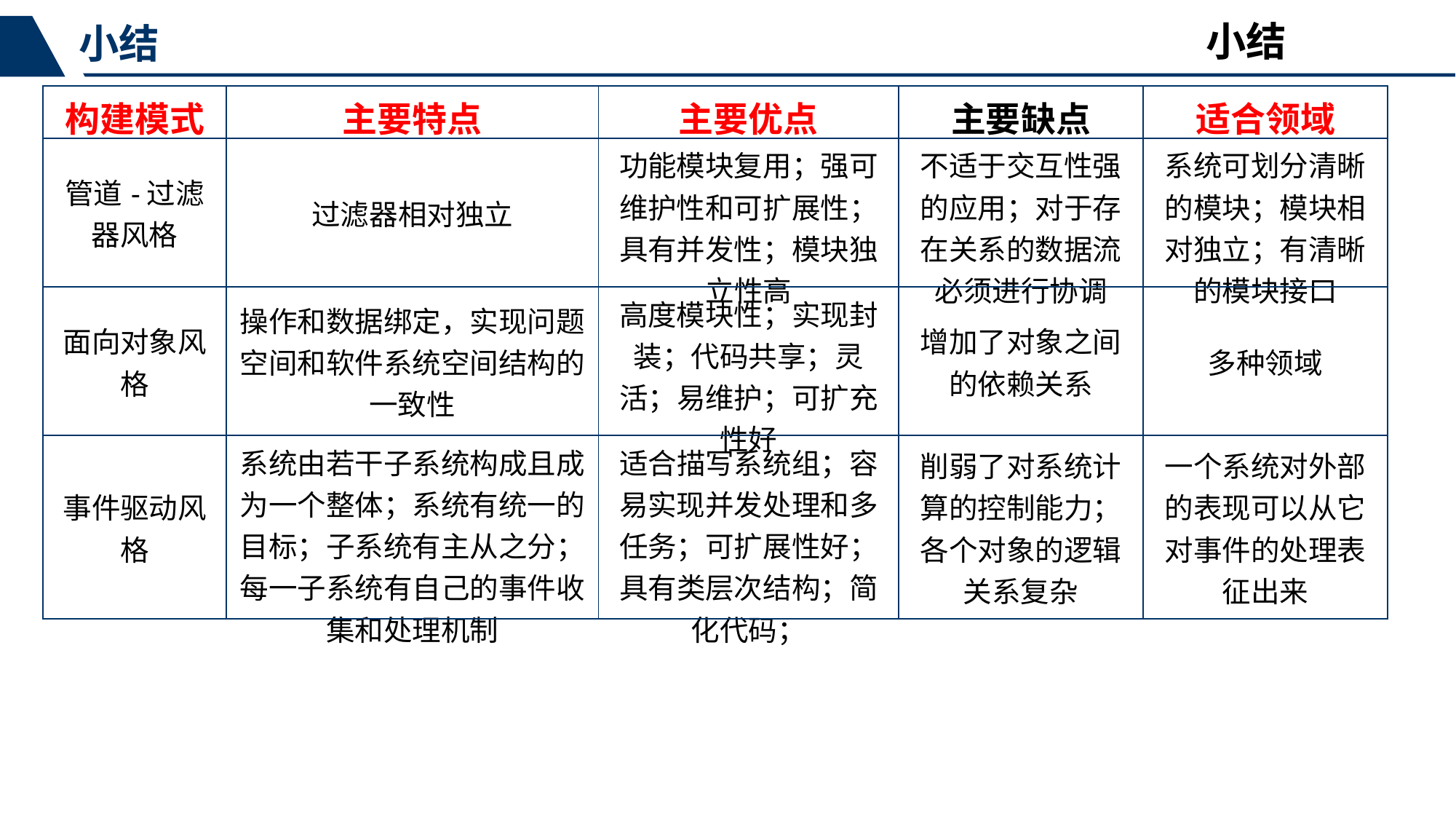

小结

小结

| 构建模式 | 主要特点 | 主要优点 | 主要缺点 | 适合领域 |
| --- | --- | --- | --- | --- |
| 管道-过滤器风格 | 过滤器相对独立 | 功能模块复用；强可维护性和可扩展性；具有并发性；模块独立性高 | 不适于交互性强的应用；对于存在关系的数据流必须进行协调 | 系统可划分清晰的模块；模块相对独立；有清晰的模块接口 |
| 面向对象风格 | 操作和数据绑定，实现问题空间和软件系统空间结构的一致性 | 高度模块性；实现封装；代码共享；灵活；易维护；可扩充性好 | 增加了对象之间的依赖关系 | 多种领域 |
| 事件驱动风格 | 系统由若干子系统构成且成为一个整体；系统有统一的目标；子系统有主从之分；每一子系统有自己的事件收集和处理机制 | 适合描写系统组；容易实现并发处理和多任务；可扩展性好；具有类层次结构；简化代码； | 削弱了对系统计算的控制能力；各个对象的逻辑关系复杂 | 一个系统对外部的表现可以从它对事件的处理表征出来 |